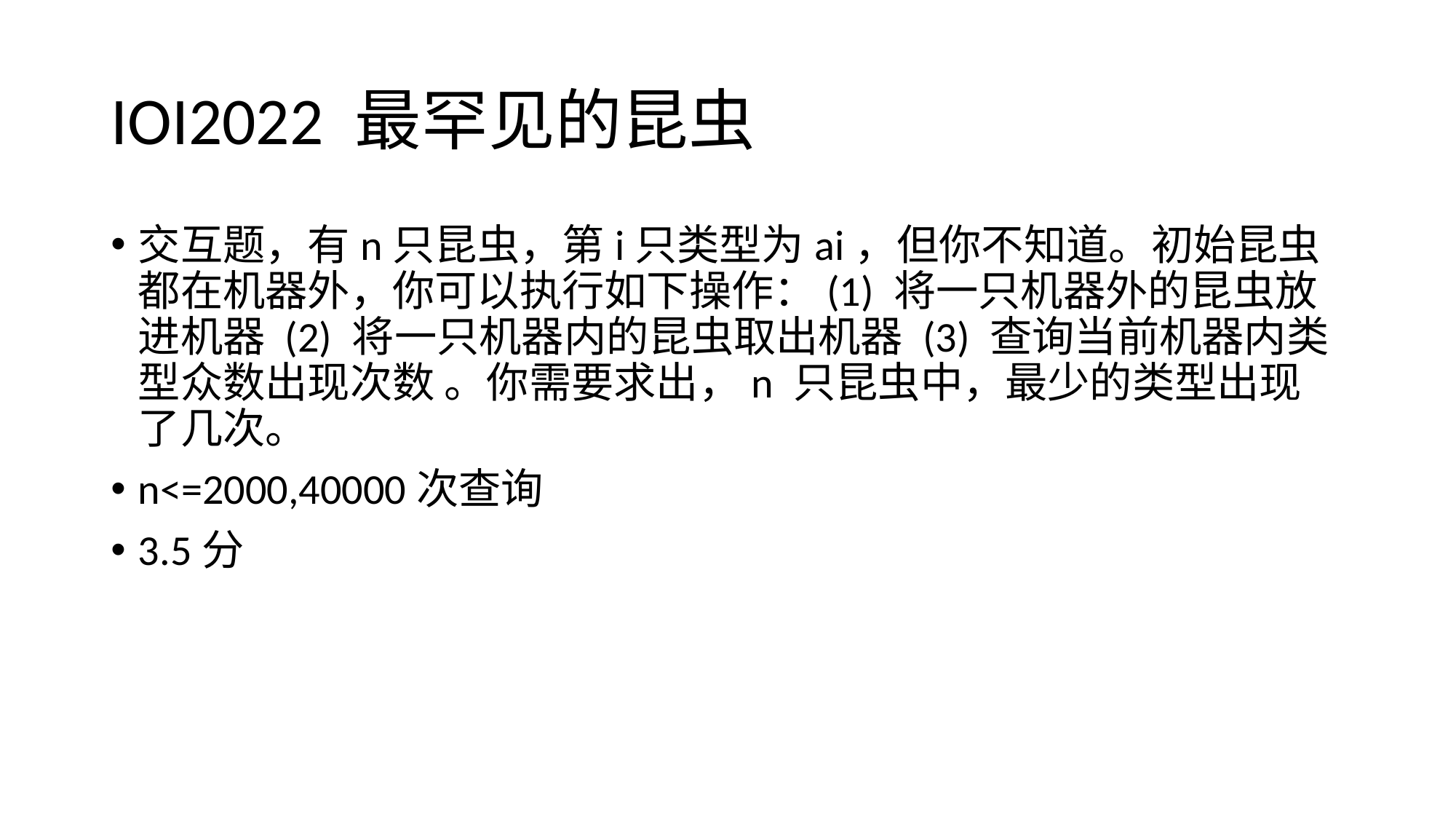

# IOI2022 最罕见的昆虫
交互题，有n只昆虫，第i只类型为ai，但你不知道。初始昆虫都在机器外，你可以执行如下操作：(1) 将一只机器外的昆虫放进机器 (2) 将一只机器内的昆虫取出机器 (3) 查询当前机器内类型众数出现次数 。你需要求出，n 只昆虫中，最少的类型出现了几次。
n<=2000,40000次查询
3.5分